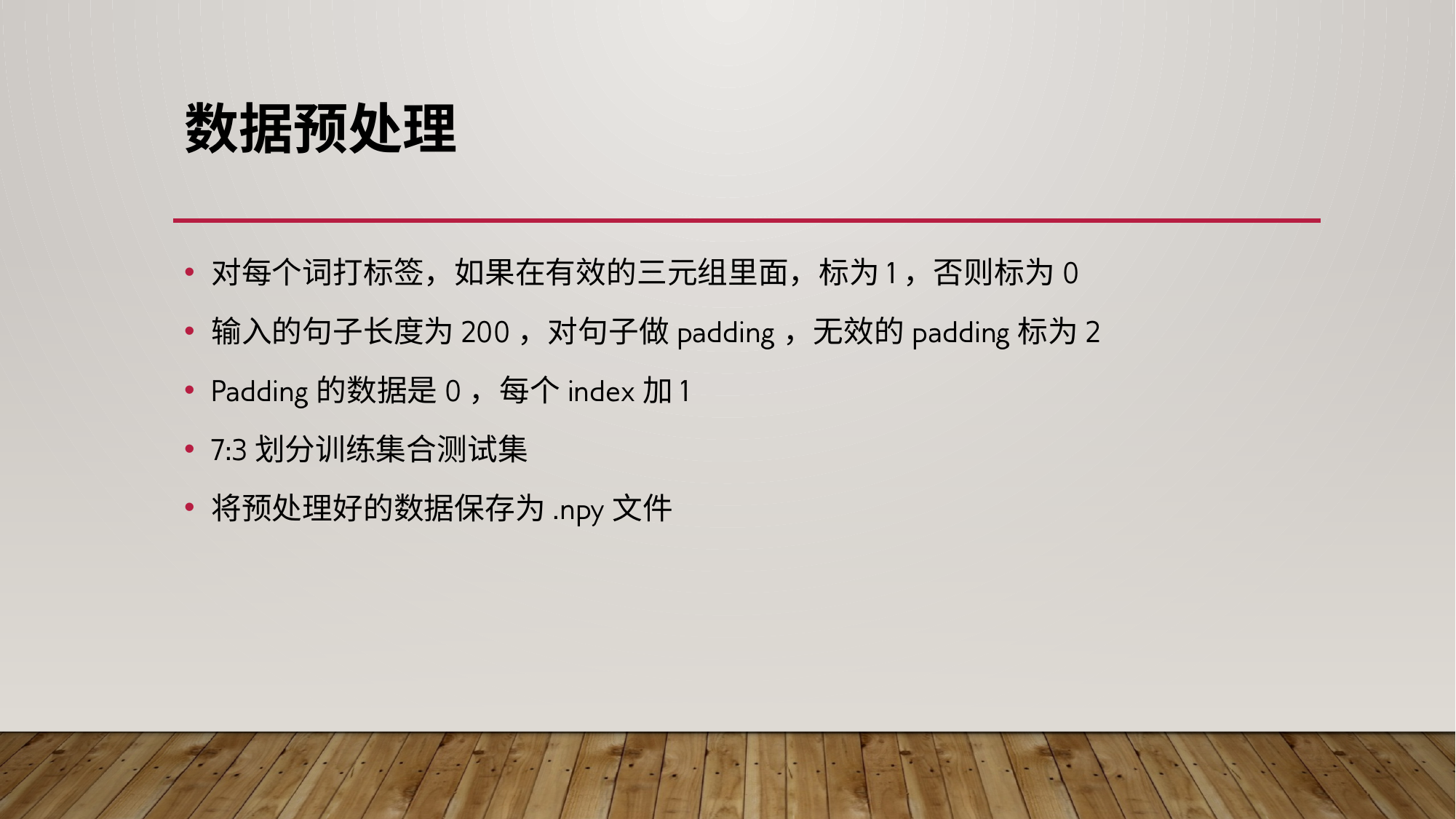

# 数据预处理
对每个词打标签，如果在有效的三元组里面，标为1，否则标为0
输入的句子长度为200，对句子做padding，无效的padding标为2
Padding的数据是0，每个index加1
7:3划分训练集合测试集
将预处理好的数据保存为.npy文件